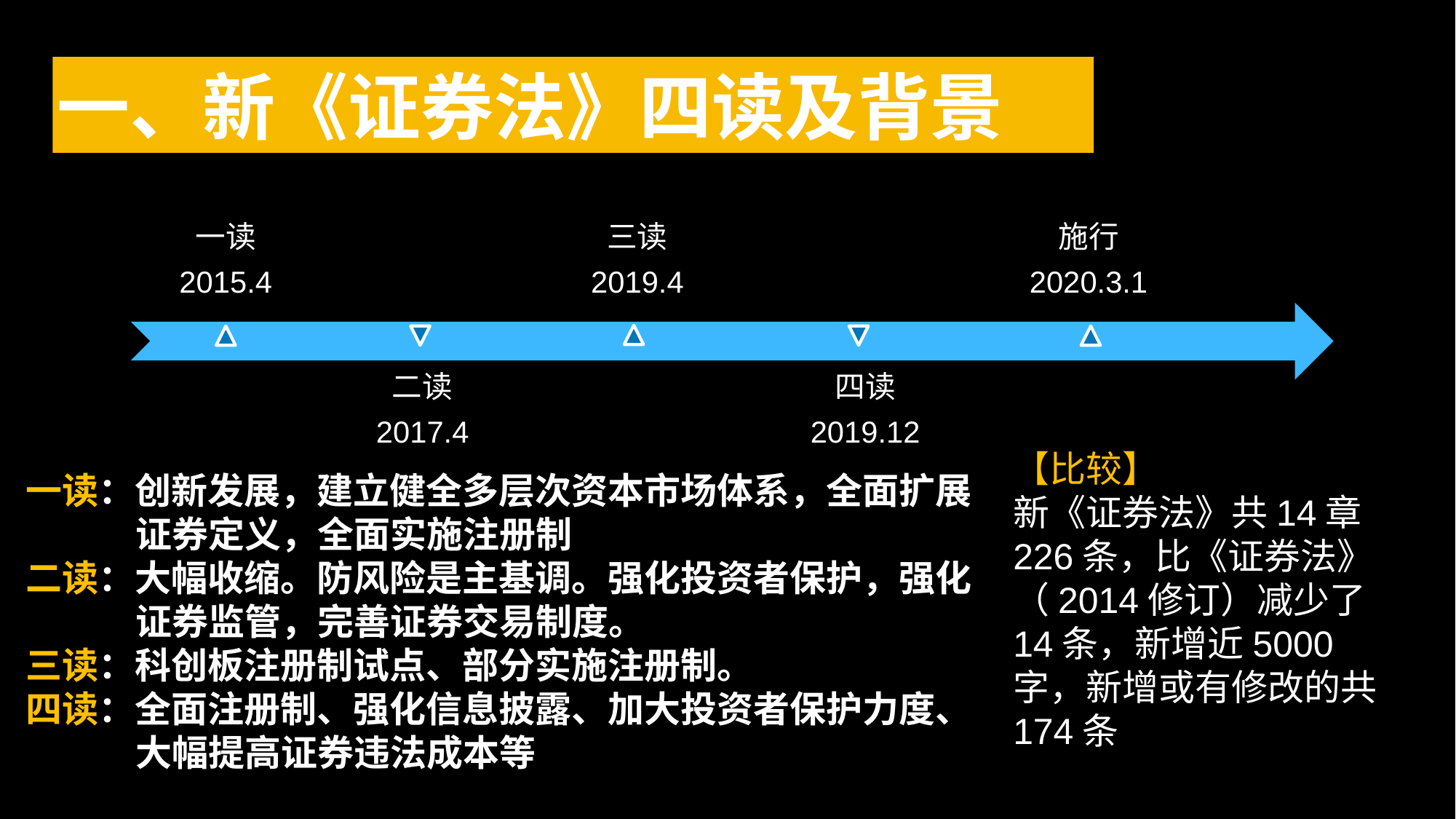

一、新《证券法》四读及背景
一读
2015.4
二读
2017.4
三读
2019.4
四读
2019.12
施行
2020.3.1
一读：创新发展，建立健全多层次资本市场体系，全面扩展证券定义，全面实施注册制
二读：大幅收缩。防风险是主基调。强化投资者保护，强化证券监管，完善证券交易制度。
三读：科创板注册制试点、部分实施注册制。
四读：全面注册制、强化信息披露、加大投资者保护力度、大幅提高证券违法成本等
【比较】
新《证券法》共14章226条，比《证券法》（2014修订）减少了14条，新增近5000字，新增或有修改的共174条